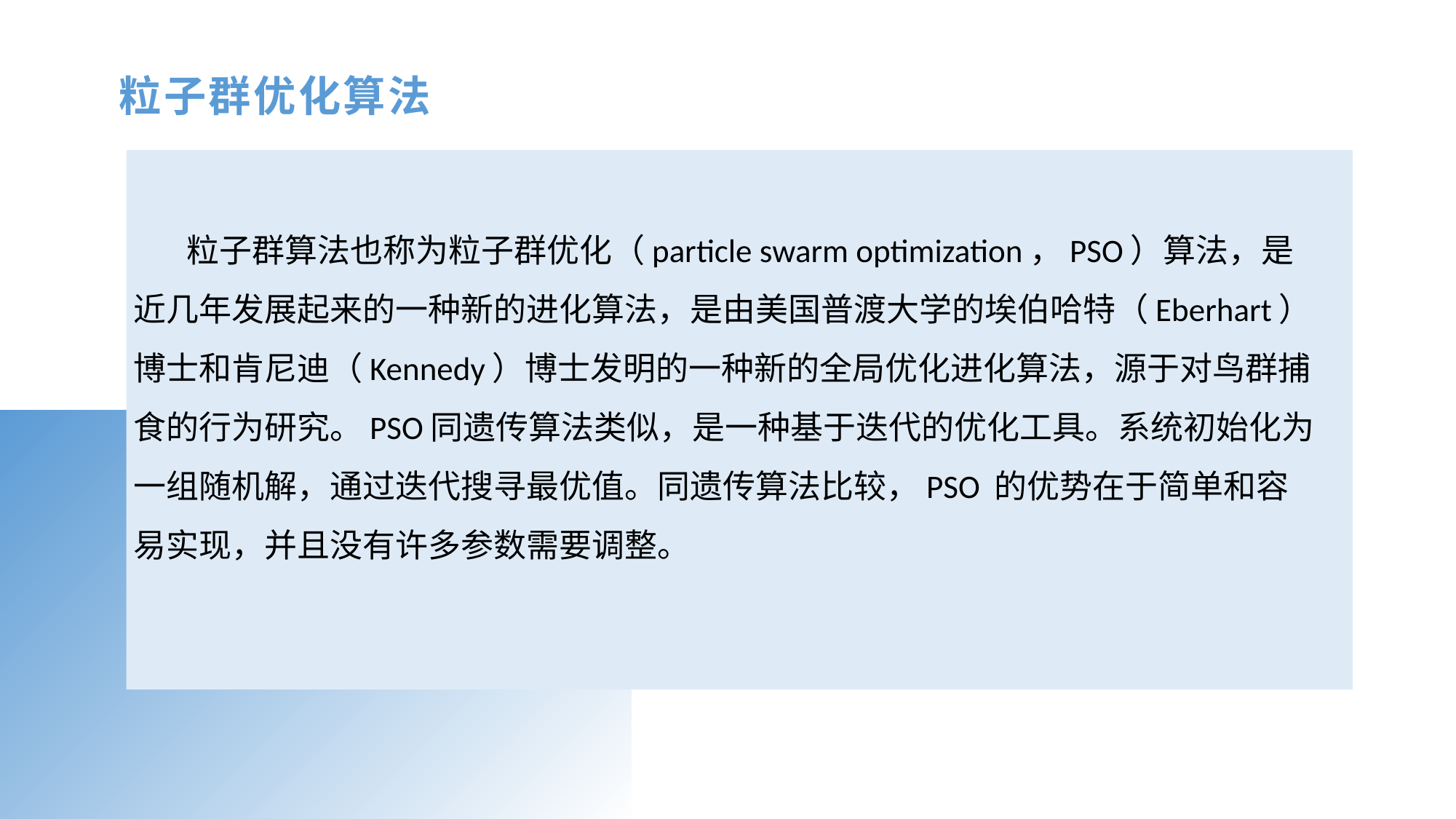

粒子群优化算法

粒子群算法也称为粒子群优化（particle swarm optimization，PSO）算法，是近几年发展起来的一种新的进化算法，是由美国普渡大学的埃伯哈特（Eberhart）博士和肯尼迪（Kennedy）博士发明的一种新的全局优化进化算法，源于对鸟群捕食的行为研究。PSO同遗传算法类似，是一种基于迭代的优化工具。系统初始化为一组随机解，通过迭代搜寻最优值。同遗传算法比较，PSO 的优势在于简单和容易实现，并且没有许多参数需要调整。